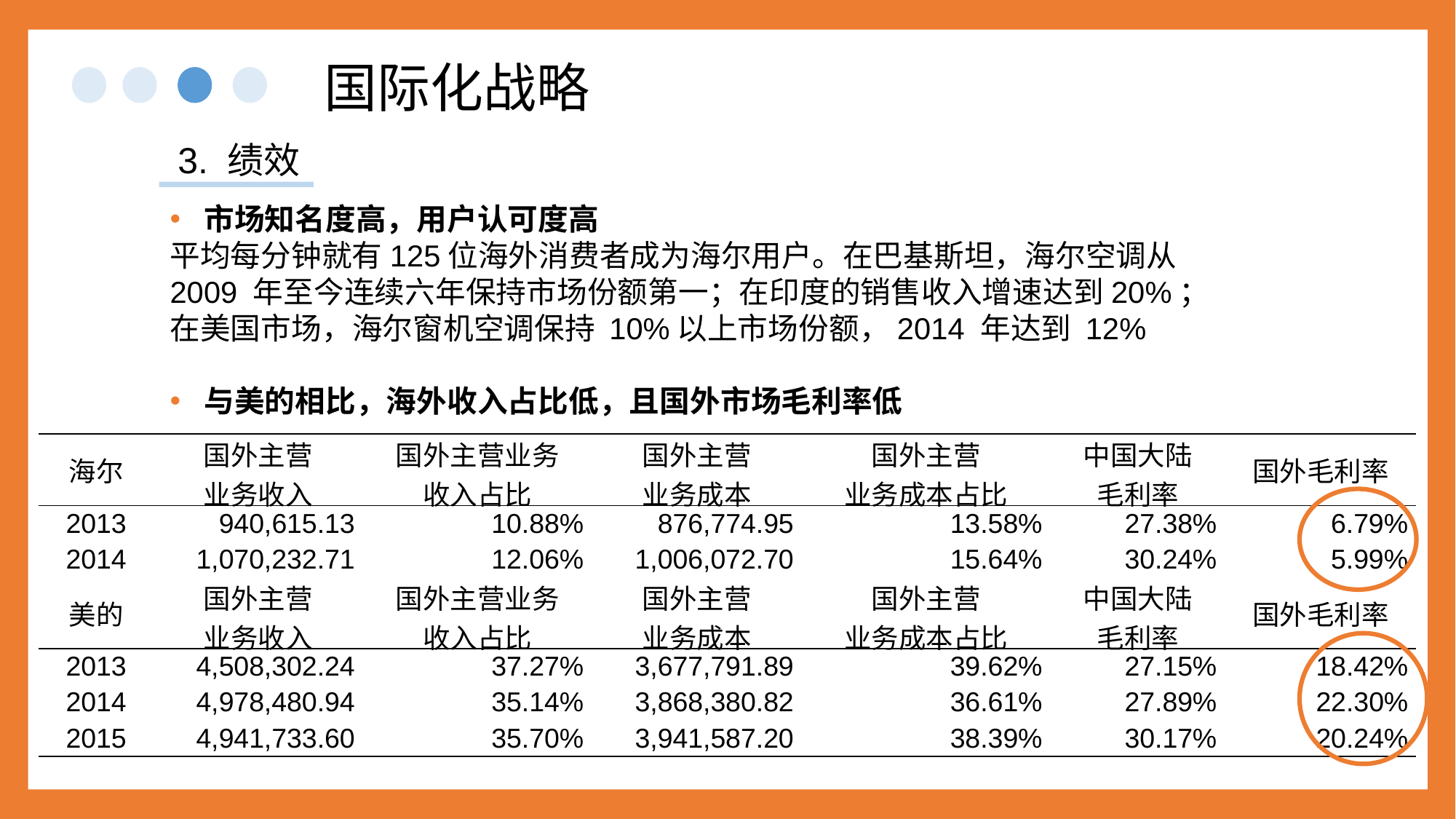

国际化战略

3. 绩效

市场知名度高，用户认可度高
平均每分钟就有125位海外消费者成为海尔用户。在巴基斯坦，海尔空调从 2009 年至今连续六年保持市场份额第一；在印度的销售收入增速达到20%；在美国市场，海尔窗机空调保持 10%以上市场份额，2014 年达到 12%

与美的相比，海外收入占比低，且国外市场毛利率低
| 海尔 | 国外主营 业务收入 | 国外主营业务 收入占比 | 国外主营 业务成本 | 国外主营 业务成本占比 | 中国大陆 毛利率 | 国外毛利率 |
| --- | --- | --- | --- | --- | --- | --- |
| 2013 | 940,615.13 | 10.88% | 876,774.95 | 13.58% | 27.38% | 6.79% |
| 2014 | 1,070,232.71 | 12.06% | 1,006,072.70 | 15.64% | 30.24% | 5.99% |
| 美的 | 国外主营 业务收入 | 国外主营业务 收入占比 | 国外主营 业务成本 | 国外主营 业务成本占比 | 中国大陆 毛利率 | 国外毛利率 |
| 2013 | 4,508,302.24 | 37.27% | 3,677,791.89 | 39.62% | 27.15% | 18.42% |
| 2014 | 4,978,480.94 | 35.14% | 3,868,380.82 | 36.61% | 27.89% | 22.30% |
| 2015 | 4,941,733.60 | 35.70% | 3,941,587.20 | 38.39% | 30.17% | 20.24% |